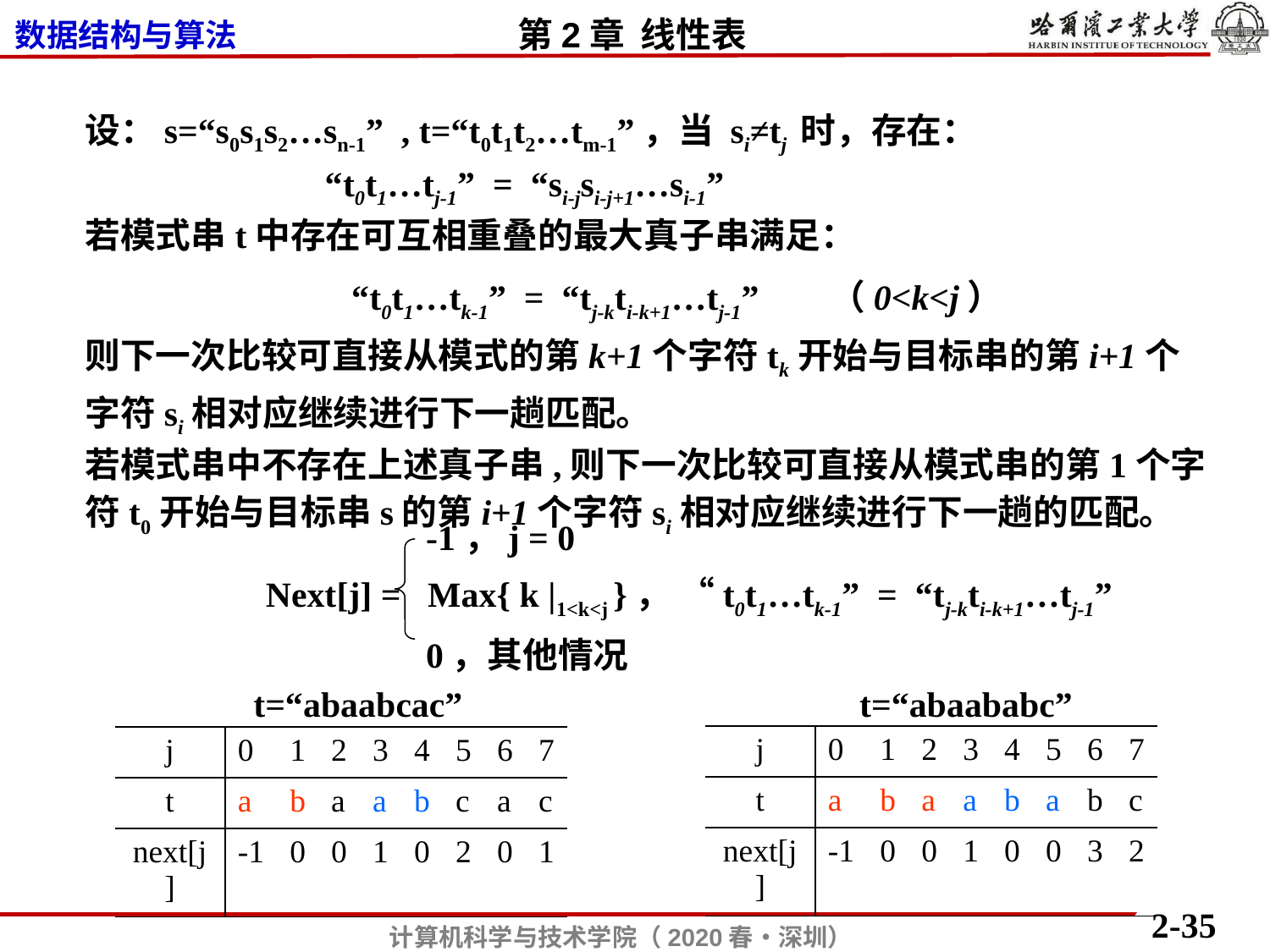

设：s=“s0s1s2…sn-1”  , t=“t0t1t2…tm-1”，当 si≠tj 时，存在：
                           “t0t1…tj-1”  =  “si-jsi-j+1…si-1”
若模式串t中存在可互相重叠的最大真子串满足：
                              “t0t1…tk-1”  =  “tj-kti-k+1…tj-1”       （0<k<j）
则下一次比较可直接从模式的第k+1个字符tk开始与目标串的第i+1个字符si相对应继续进行下一趟匹配。
若模式串中不存在上述真子串,则下一次比较可直接从模式串的第1个字符t0开始与目标串s的第i+1个字符si相对应继续进行下一趟的匹配。
                  -1，j = 0
Next[j] =   Max{ k |1<k<j }， “t0t1…tk-1”  =  “tj-kti-k+1…tj-1”
                  0，其他情况

t=“abaabcac”
t=“abaababc”
| j | 0 | 1 | 2 | 3 | 4 | 5 | 6 | 7 |
| --- | --- | --- | --- | --- | --- | --- | --- | --- |
| t | a | b | a | a | b | a | b | c |
| next[j] | -1 | 0 | 0 | 1 | 0 | 0 | 3 | 2 |
| j | 0 | 1 | 2 | 3 | 4 | 5 | 6 | 7 |
| --- | --- | --- | --- | --- | --- | --- | --- | --- |
| t | a | b | a | a | b | c | a | c |
| next[j] | -1 | 0 | 0 | 1 | 0 | 2 | 0 | 1 |